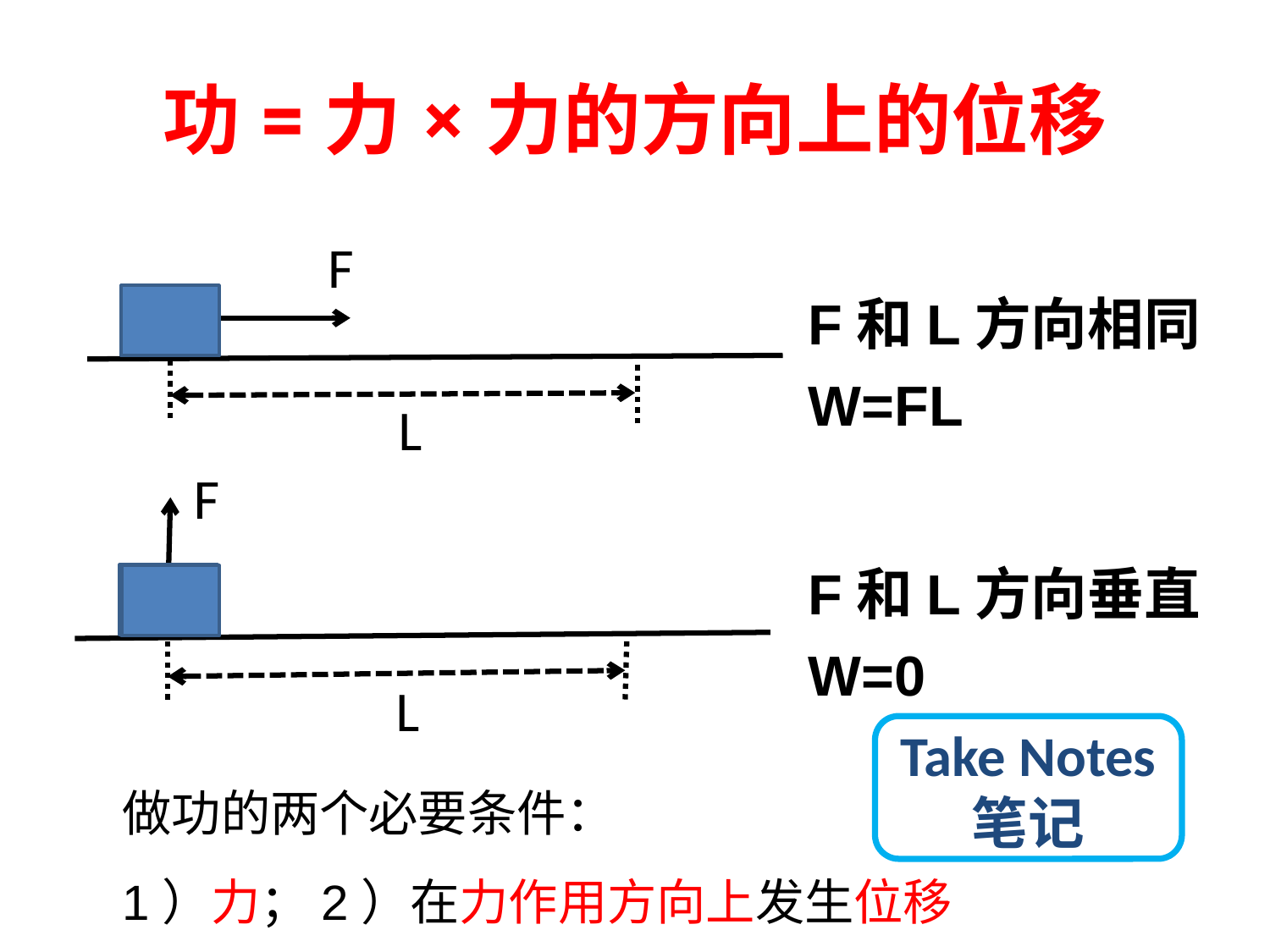

# 功=力×力的方向上的位移
F
F和L方向相同
W=FL

L
F
F和L方向垂直
W=0

L
Take Notes
笔记
做功的两个必要条件：
1）力；2）在力作用方向上发生位移